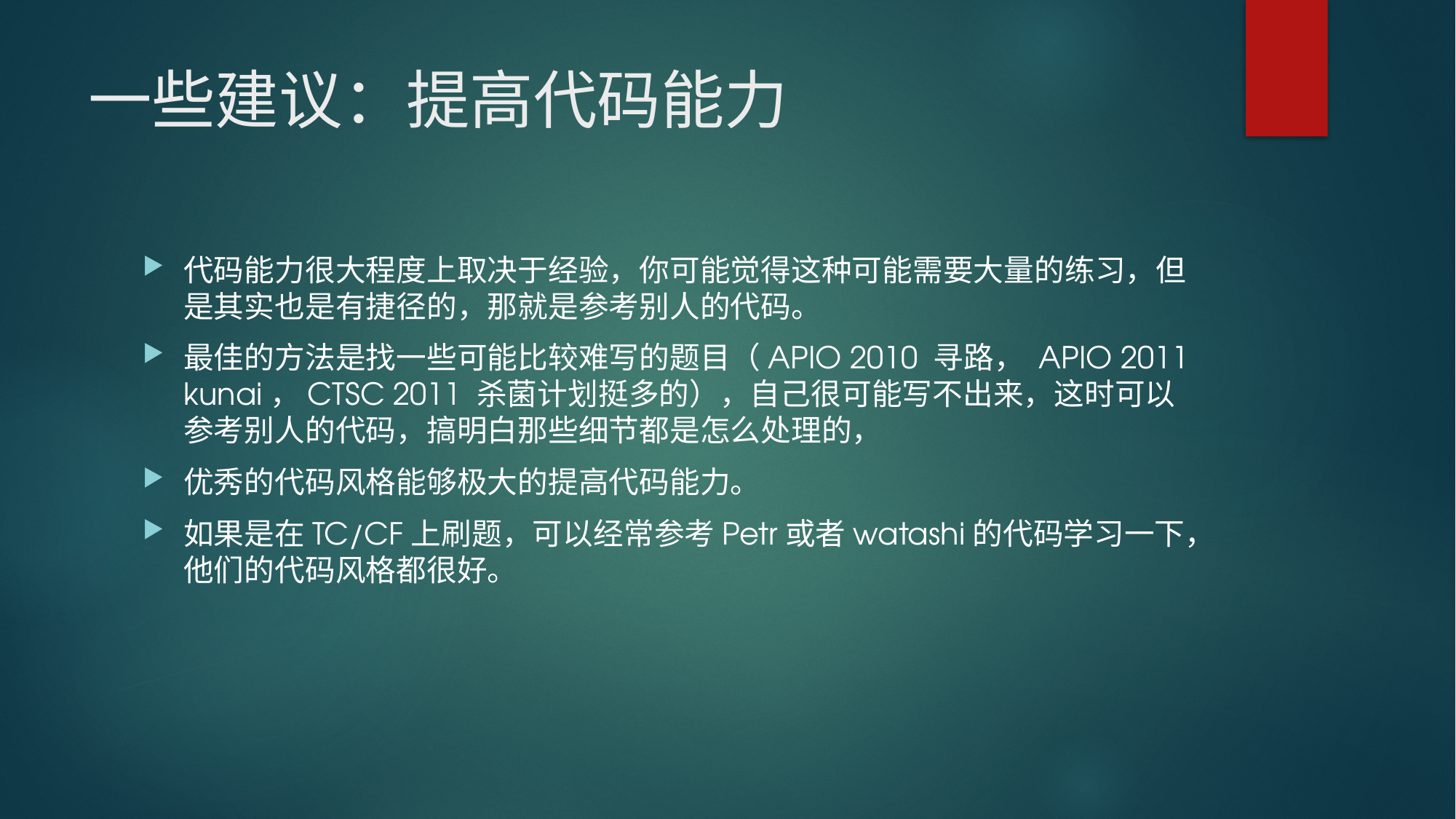

# 一些建议：提高代码能力
代码能力很大程度上取决于经验，你可能觉得这种可能需要大量的练习，但是其实也是有捷径的，那就是参考别人的代码。
最佳的方法是找一些可能比较难写的题目（APIO 2010 寻路， APIO 2011 kunai，CTSC 2011 杀菌计划挺多的），自己很可能写不出来，这时可以参考别人的代码，搞明白那些细节都是怎么处理的，
优秀的代码风格能够极大的提高代码能力。
如果是在TC/CF上刷题，可以经常参考Petr或者watashi的代码学习一下，他们的代码风格都很好。